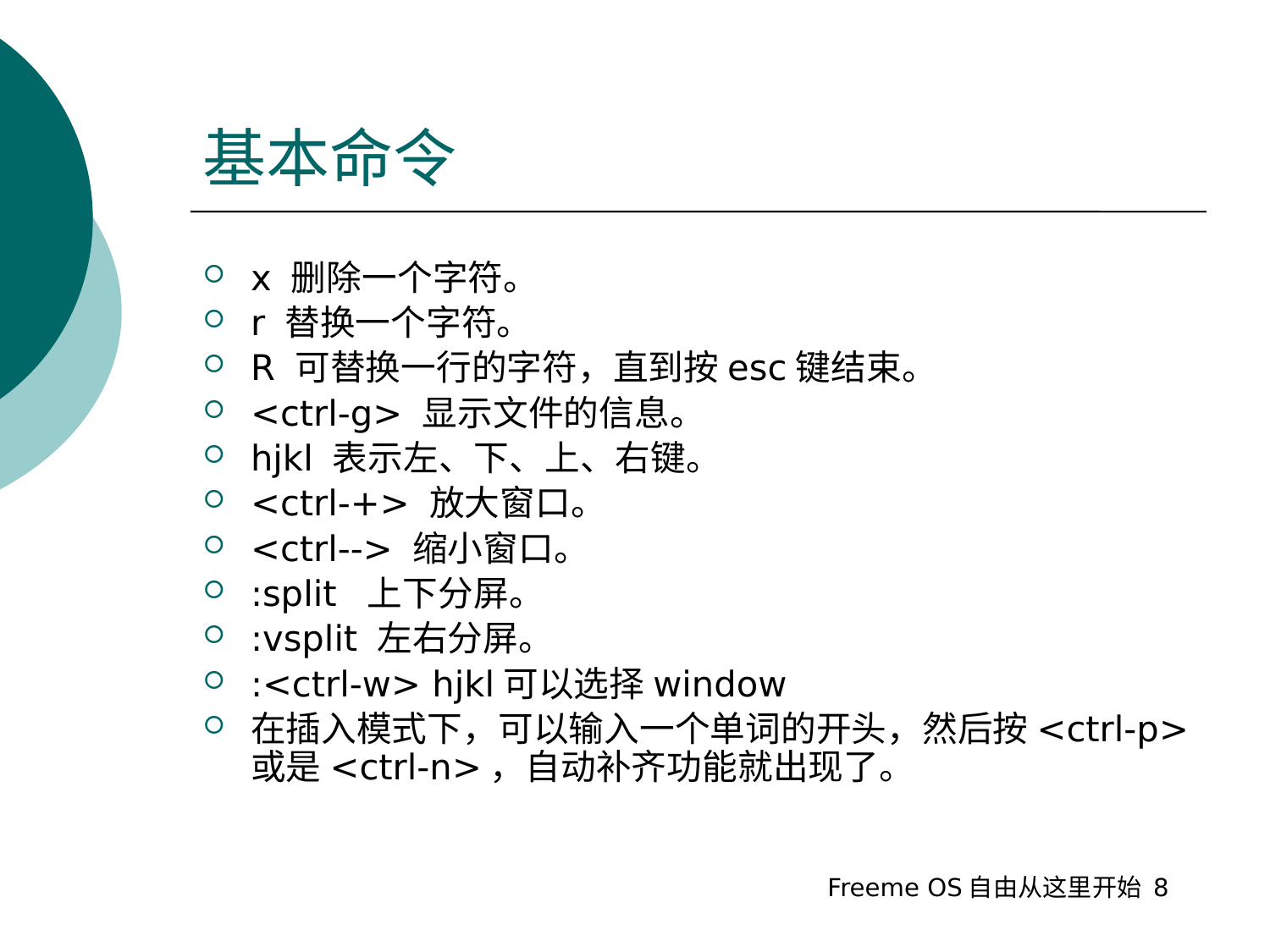

# 基本命令
x 删除一个字符。
r 替换一个字符。
R 可替换一行的字符，直到按esc键结束。
<ctrl-g> 显示文件的信息。
hjkl 表示左、下、上、右键。
<ctrl-+> 放大窗口。
<ctrl--> 缩小窗口。
:split  上下分屏。
:vsplit 左右分屏。
:<ctrl-w> hjkl可以选择window
在插入模式下，可以输入一个单词的开头，然后按<ctrl-p>或是<ctrl-n>，自动补齐功能就出现了。